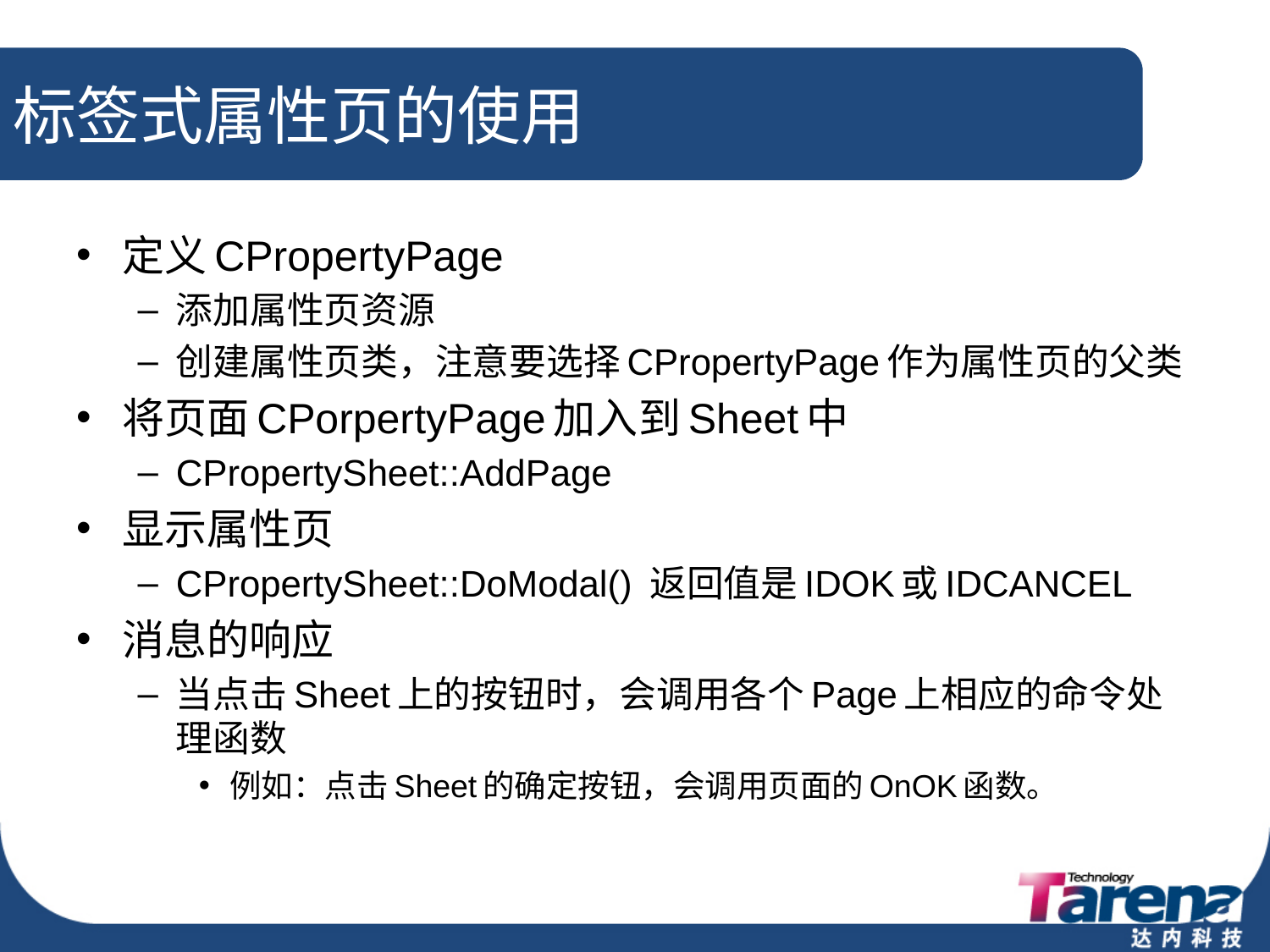

# 标签式属性页的使用
定义CPropertyPage
添加属性页资源
创建属性页类，注意要选择CPropertyPage作为属性页的父类
将页面CPorpertyPage加入到Sheet中
CPropertySheet::AddPage
显示属性页
CPropertySheet::DoModal() 返回值是IDOK或IDCANCEL
消息的响应
当点击Sheet上的按钮时，会调用各个Page上相应的命令处理函数
例如：点击Sheet的确定按钮，会调用页面的OnOK函数。